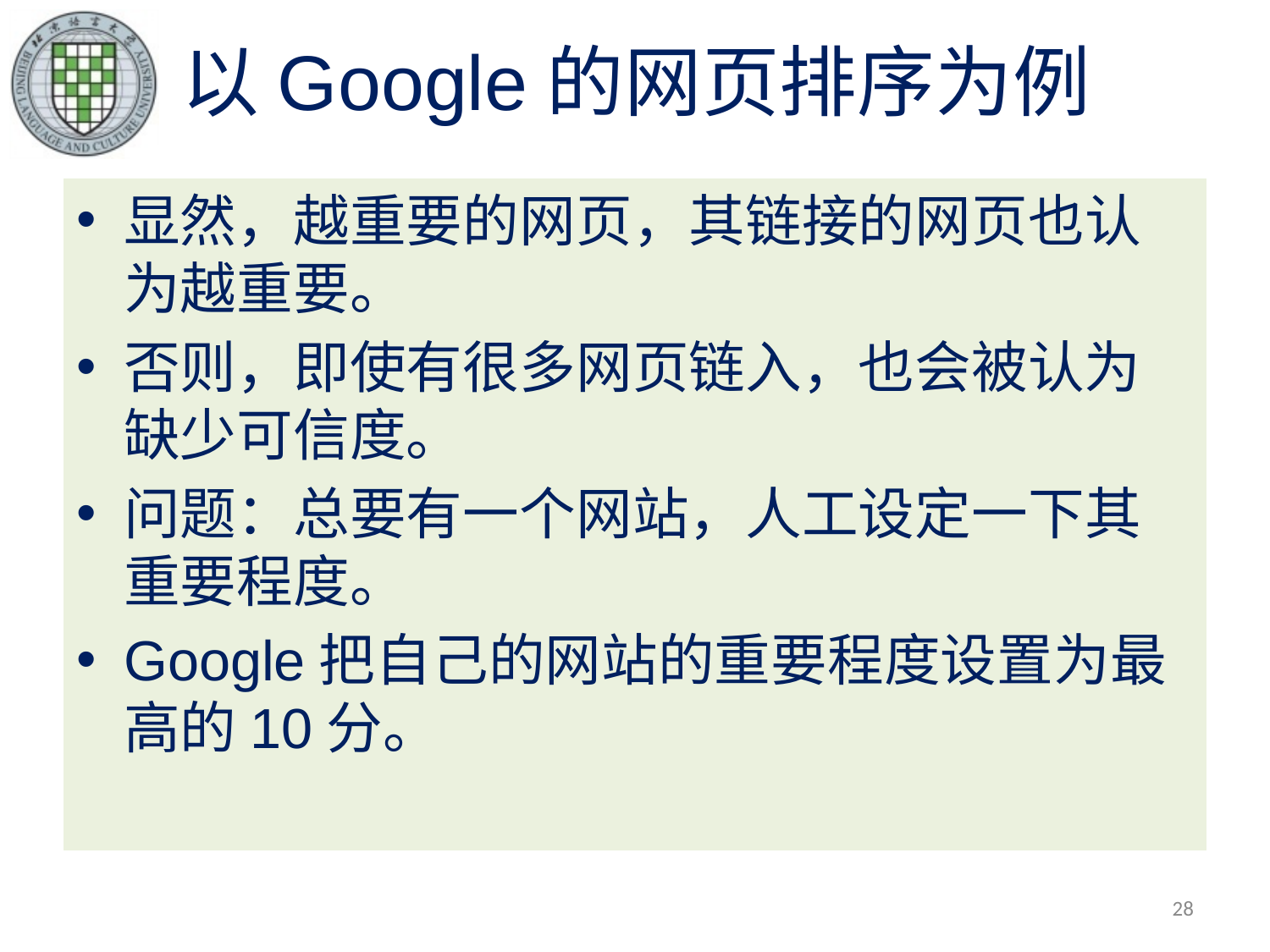

# 以Google的网页排序为例
显然，越重要的网页，其链接的网页也认为越重要。
否则，即使有很多网页链入，也会被认为缺少可信度。
问题：总要有一个网站，人工设定一下其重要程度。
Google把自己的网站的重要程度设置为最高的10分。
28